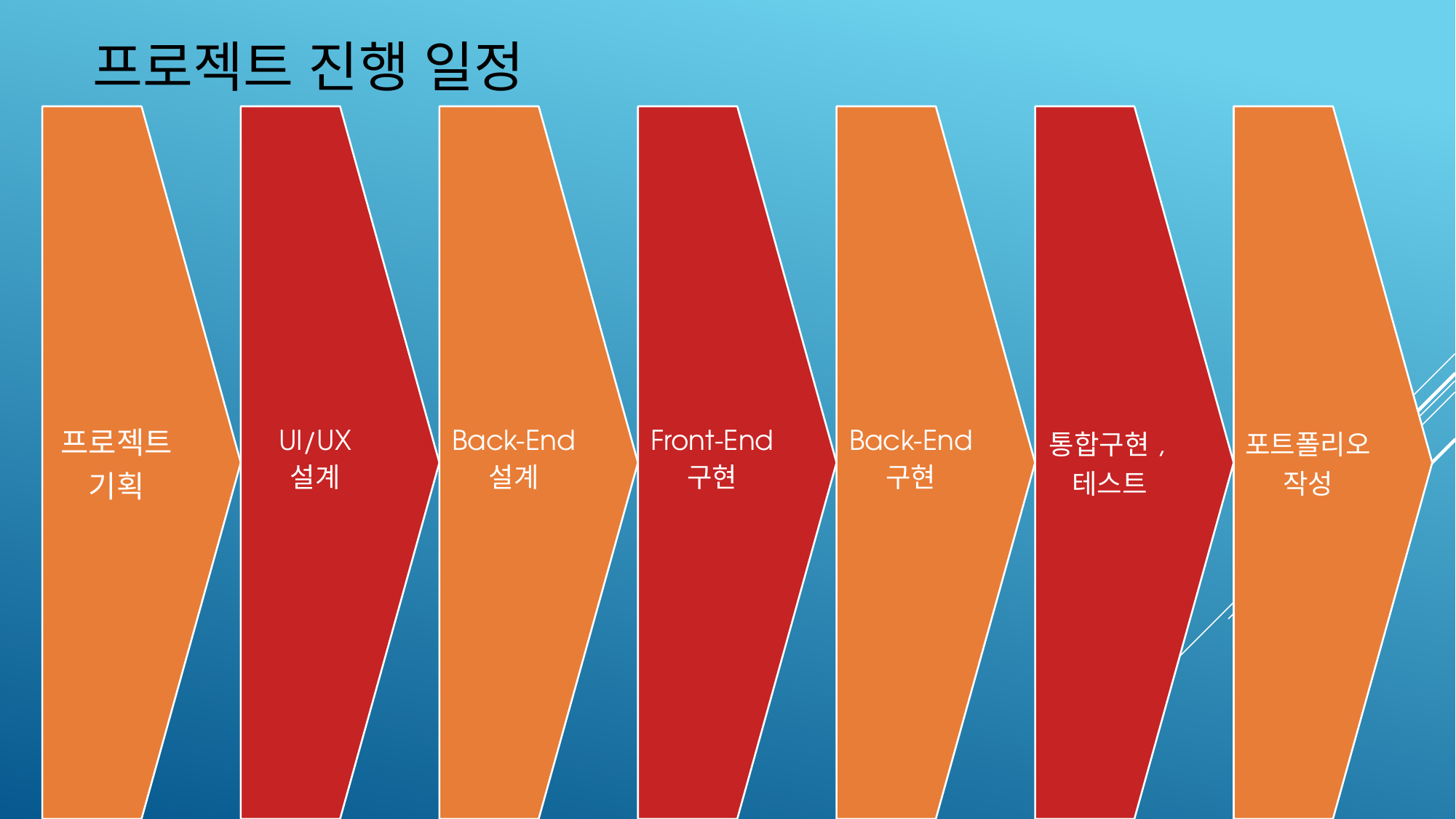

# 프로젝트 진행 일정
프로젝트 기획
UI/UX 설계
Back-End 설계
Front-End 구현
Back-End 구현
통합구현,테스트
포트폴리오 작성